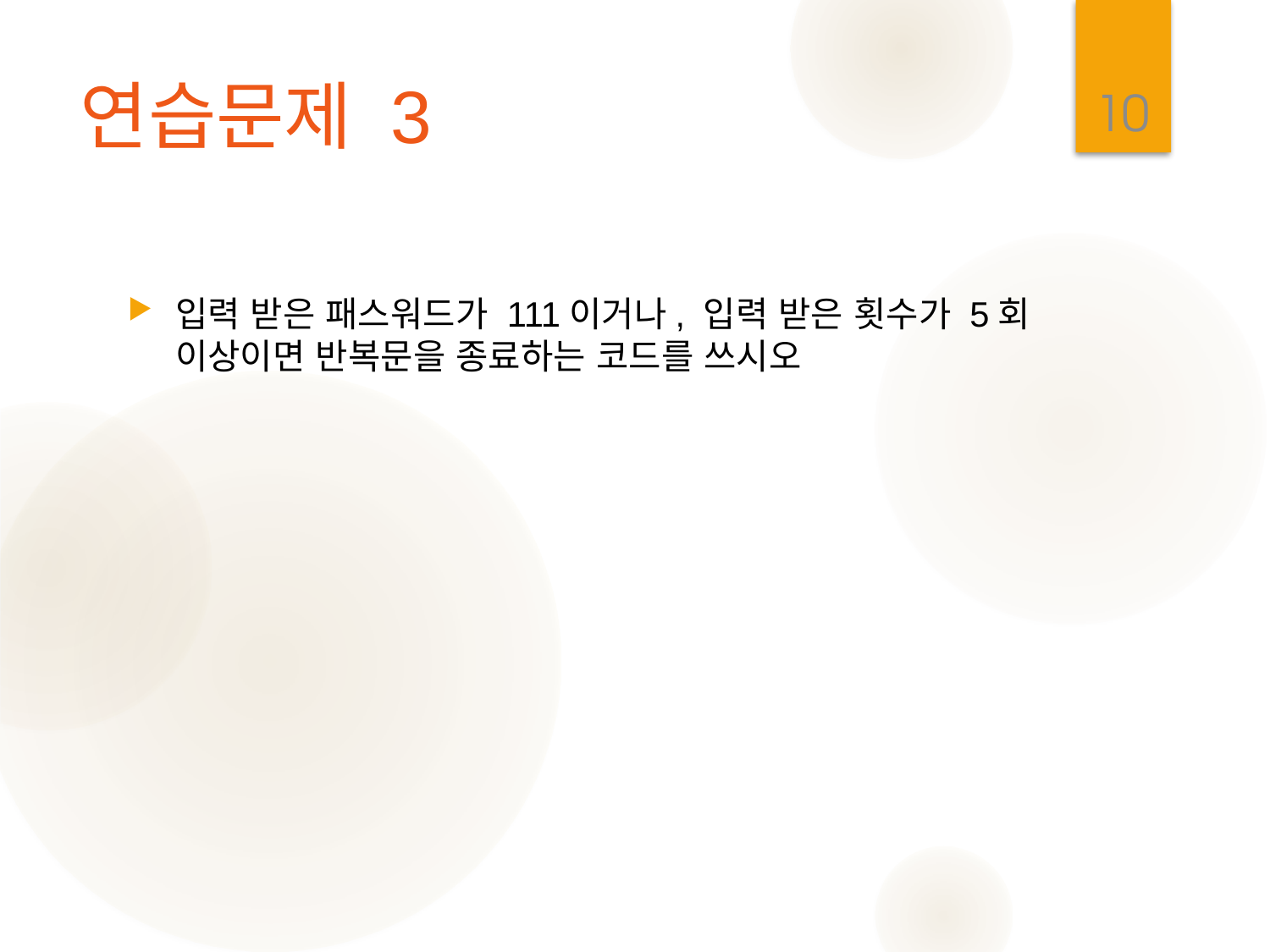

10
# 연습문제 3
입력 받은 패스워드가 111이거나, 입력 받은 횟수가 5회 이상이면 반복문을 종료하는 코드를 쓰시오